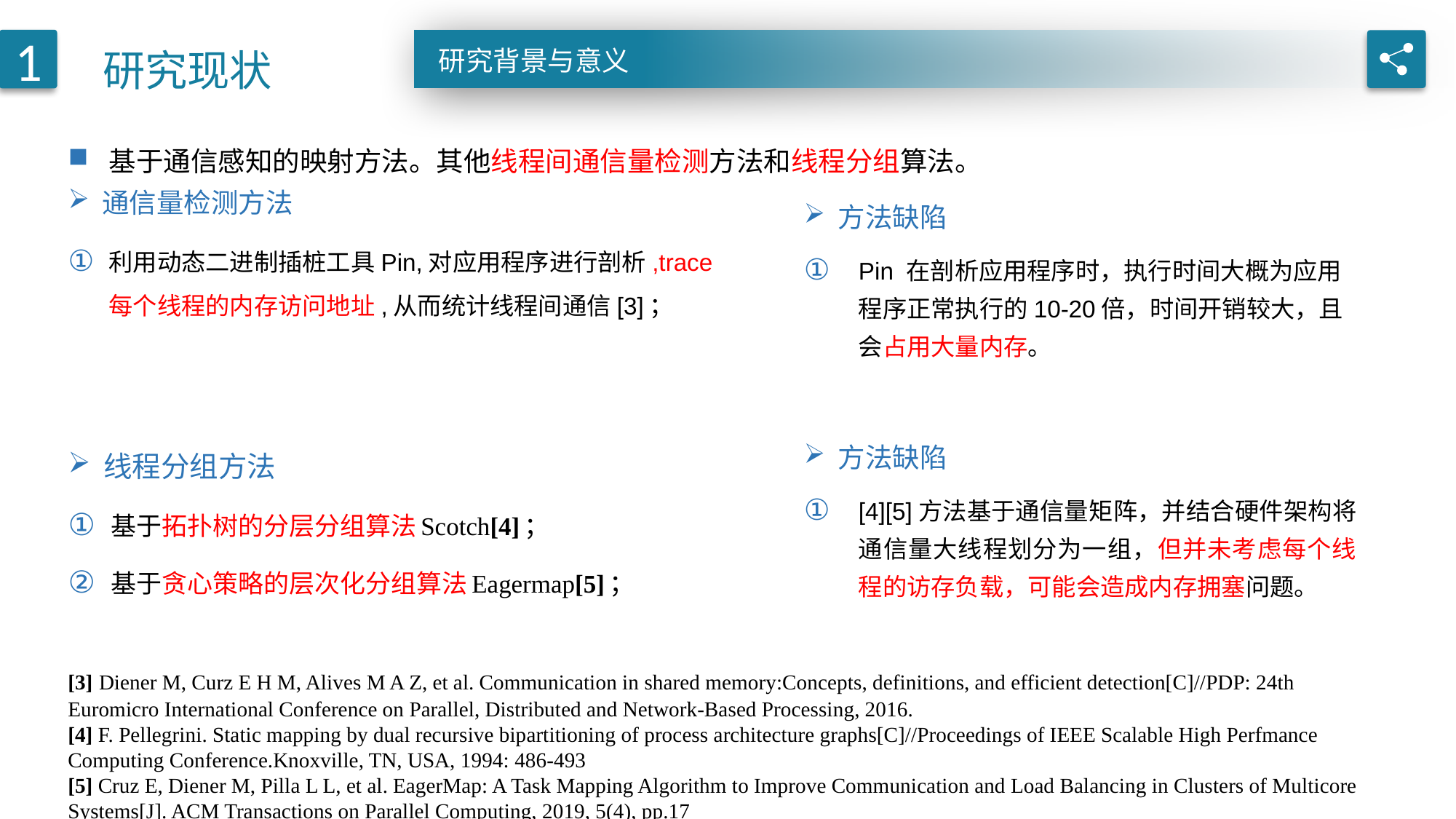

研究现状
1

研究背景与意义

基于通信感知的映射方法。其他线程间通信量检测方法和线程分组算法。
通信量检测方法
利用动态二进制插桩工具Pin,对应用程序进行剖析,trace 每个线程的内存访问地址,从而统计线程间通信[3]；
方法缺陷
Pin 在剖析应用程序时，执行时间大概为应用程序正常执行的10-20倍，时间开销较大，且会占用大量内存。
线程分组方法
基于拓扑树的分层分组算法Scotch[4]；
基于贪心策略的层次化分组算法Eagermap[5]；

方法缺陷
[4][5]方法基于通信量矩阵，并结合硬件架构将通信量大线程划分为一组，但并未考虑每个线程的访存负载，可能会造成内存拥塞问题。
[3] Diener M, Curz E H M, Alives M A Z, et al. Communication in shared memory:Concepts, definitions, and efficient detection[C]//PDP: 24th Euromicro International Conference on Parallel, Distributed and Network-Based Processing, 2016.
[4] F. Pellegrini. Static mapping by dual recursive bipartitioning of process architecture graphs[C]//Proceedings of IEEE Scalable High Perfmance Computing Conference.Knoxville, TN, USA, 1994: 486-493
[5] Cruz E, Diener M, Pilla L L, et al. EagerMap: A Task Mapping Algorithm to Improve Communication and Load Balancing in Clusters of Multicore Systems[J]. ACM Transactions on Parallel Computing, 2019, 5(4), pp.17